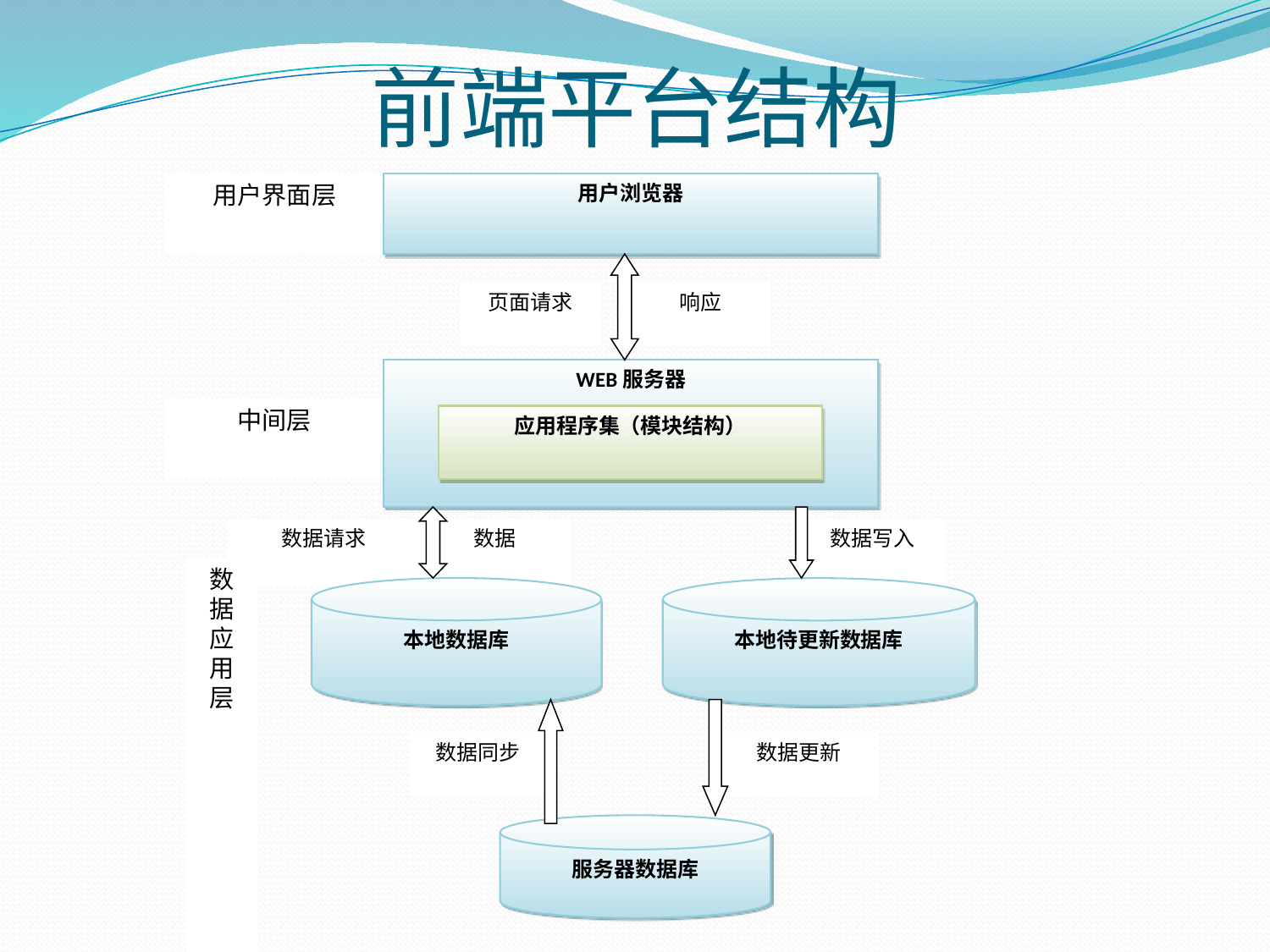

# 前端平台结构

用户界面层
用户浏览器

页面请求
响应
WEB服务器
中间层
应用程序集（模块结构）

数据请求
数据
数据写入
数据应用层
本地数据库
本地待更新数据库

数据同步
数据更新
服务器数据库